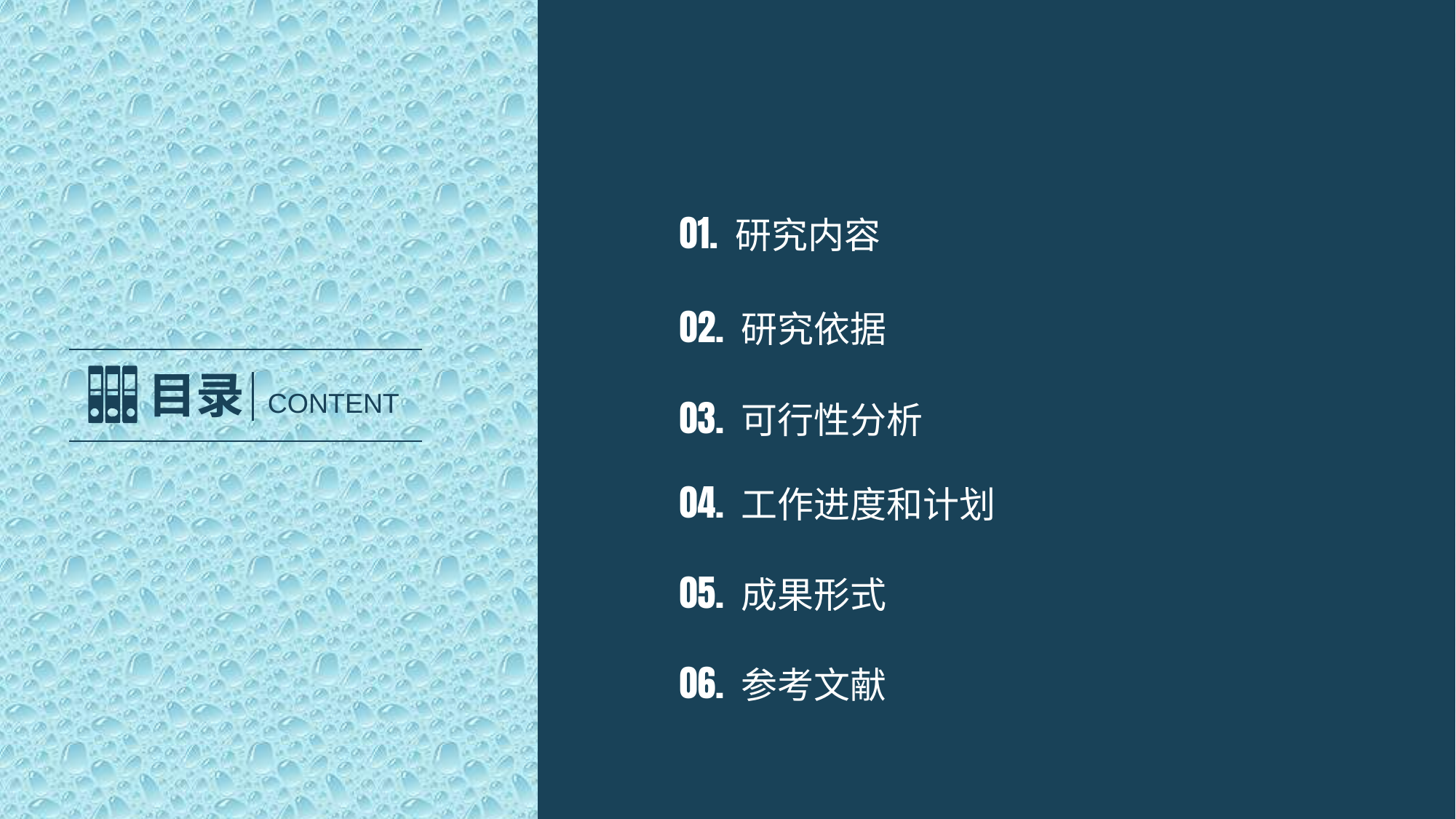

01. 研究内容
02. 研究依据
目录 CONTENT

03. 可行性分析
04. 工作进度和计划
05. 成果形式
06. 参考文献